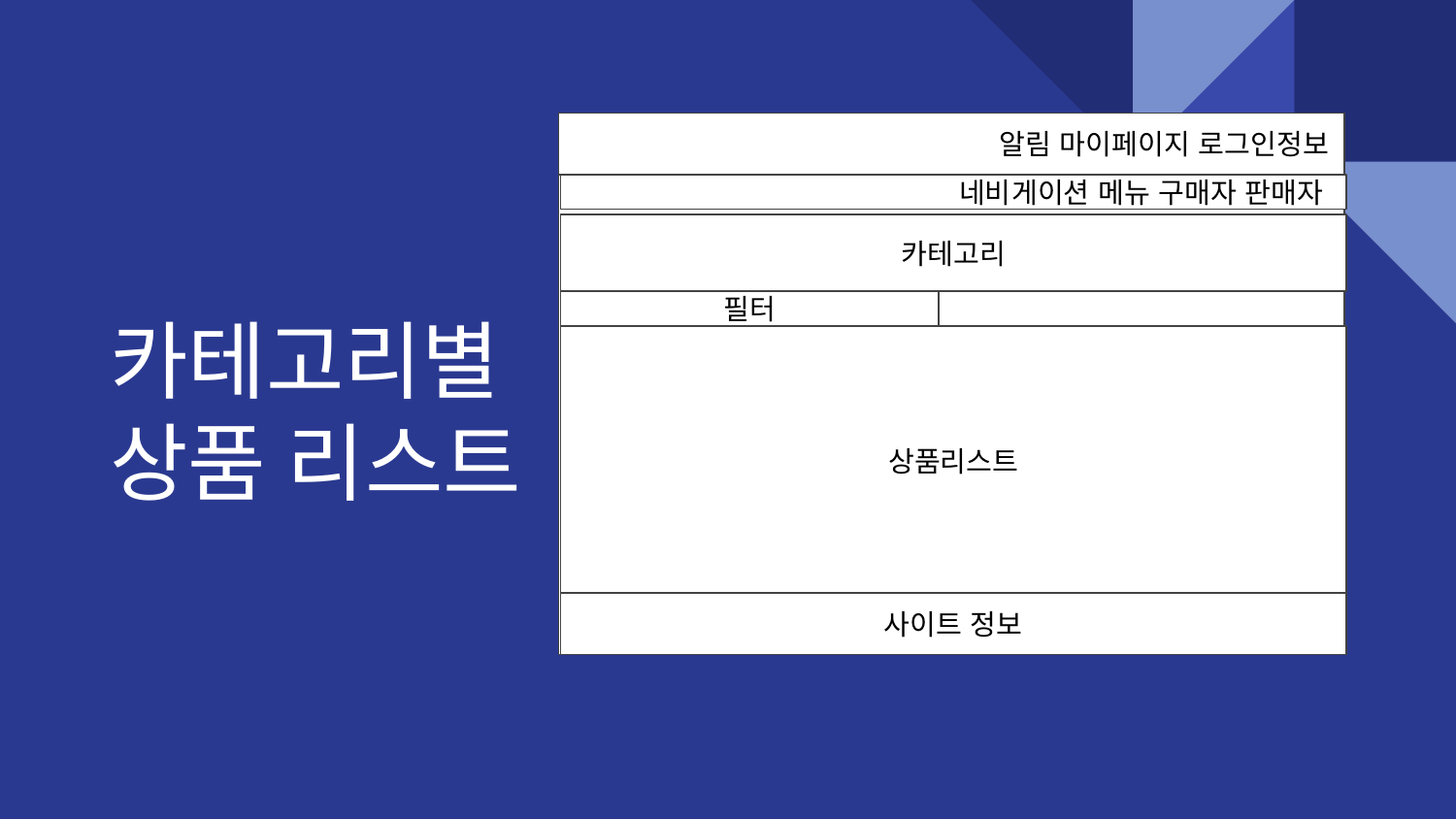

알림 마이페이지 로그인정보
네비게이션 메뉴 구매자 판매자
카테고리
필터
상품리스트
# 카테고리별 상품 리스트
사이트 정보